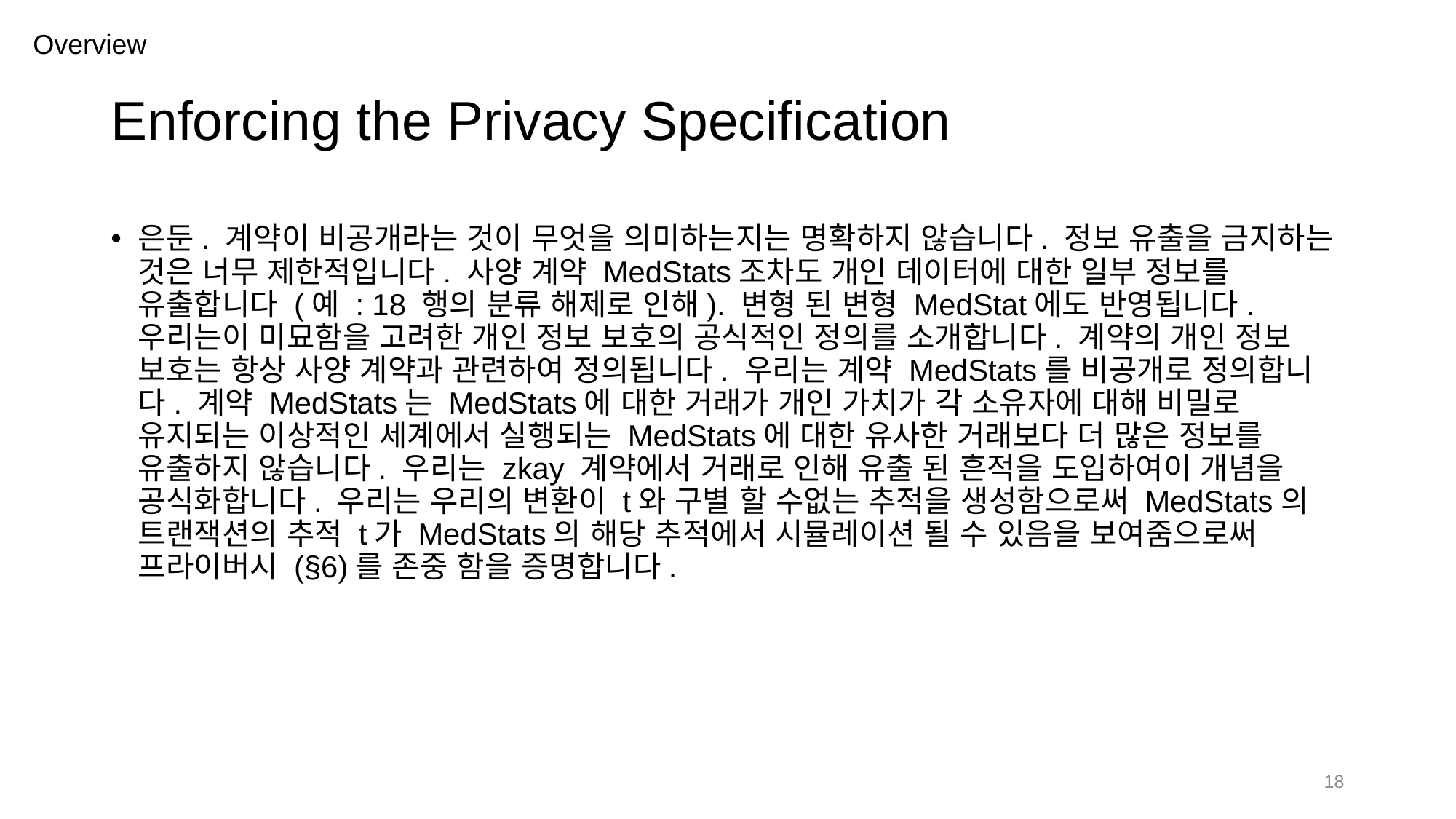

Overview
# Enforcing the Privacy Specification
은둔. 계약이 비공개라는 것이 무엇을 의미하는지는 명확하지 않습니다. 정보 유출을 금지하는 것은 너무 제한적입니다. 사양 계약 MedStats조차도 개인 데이터에 대한 일부 정보를 유출합니다 (예 : 18 행의 분류 해제로 인해). 변형 된 변형 MedStat에도 반영됩니다. 우리는이 미묘함을 고려한 개인 정보 보호의 공식적인 정의를 소개합니다. 계약의 개인 정보 보호는 항상 사양 계약과 관련하여 정의됩니다. 우리는 계약 MedStats를 비공개로 정의합니다. 계약 MedStats는 MedStats에 대한 거래가 개인 가치가 각 소유자에 대해 비밀로 유지되는 이상적인 세계에서 실행되는 MedStats에 대한 유사한 거래보다 더 많은 정보를 유출하지 않습니다. 우리는 zkay 계약에서 거래로 인해 유출 된 흔적을 도입하여이 개념을 공식화합니다. 우리는 우리의 변환이 t와 구별 할 수없는 추적을 생성함으로써 MedStats의 트랜잭션의 추적 t가 MedStats의 해당 추적에서 시뮬레이션 될 수 있음을 보여줌으로써 프라이버시 (§6)를 존중 함을 증명합니다.
18